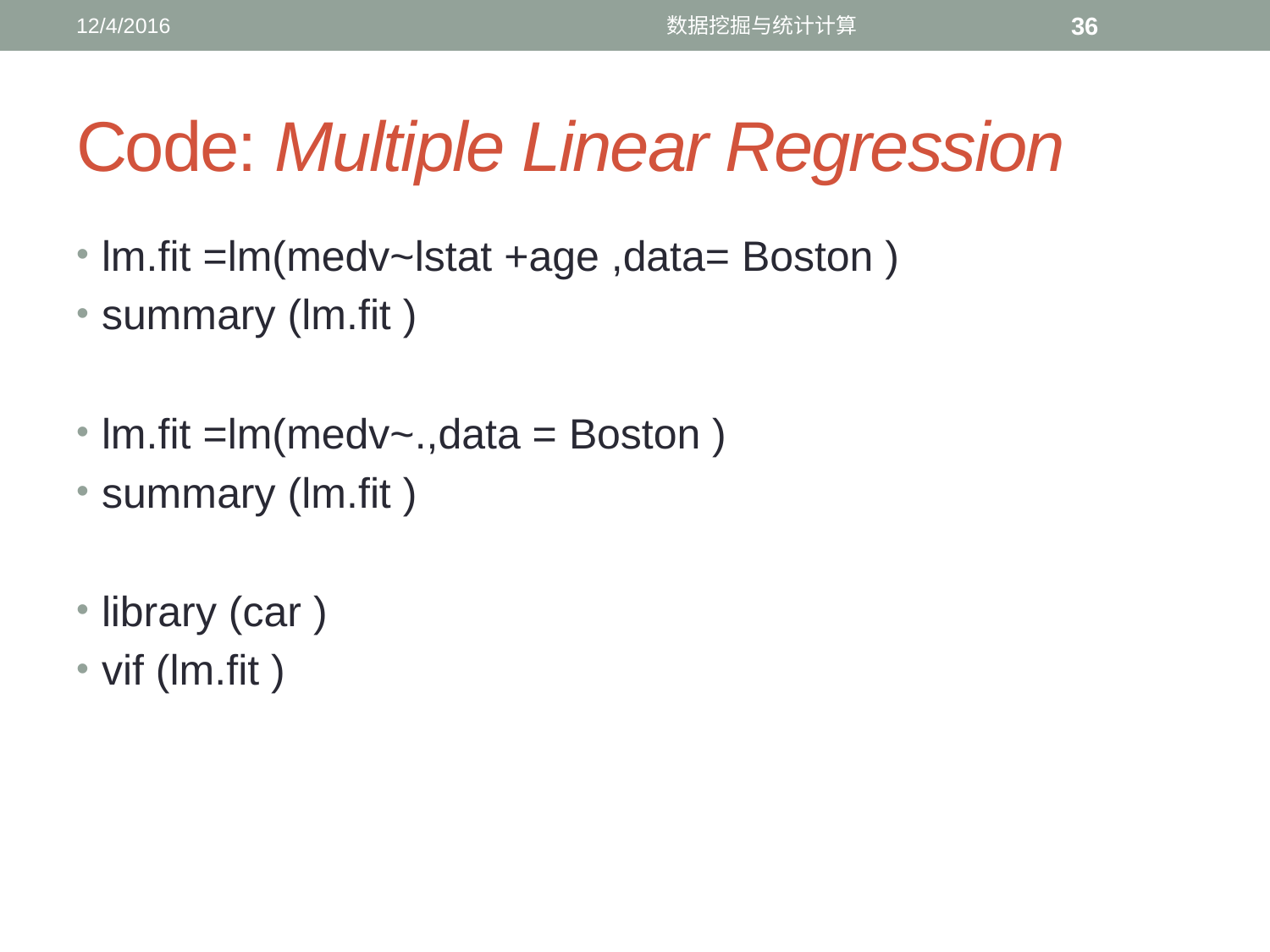

12/4/2016
数据挖掘与统计计算
36
# Code: Multiple Linear Regression
lm.fit =lm(medv~lstat +age ,data= Boston )
summary (lm.fit )

lm.fit =lm(medv~.,data = Boston )
summary (lm.fit )

library (car )
vif (lm.fit )